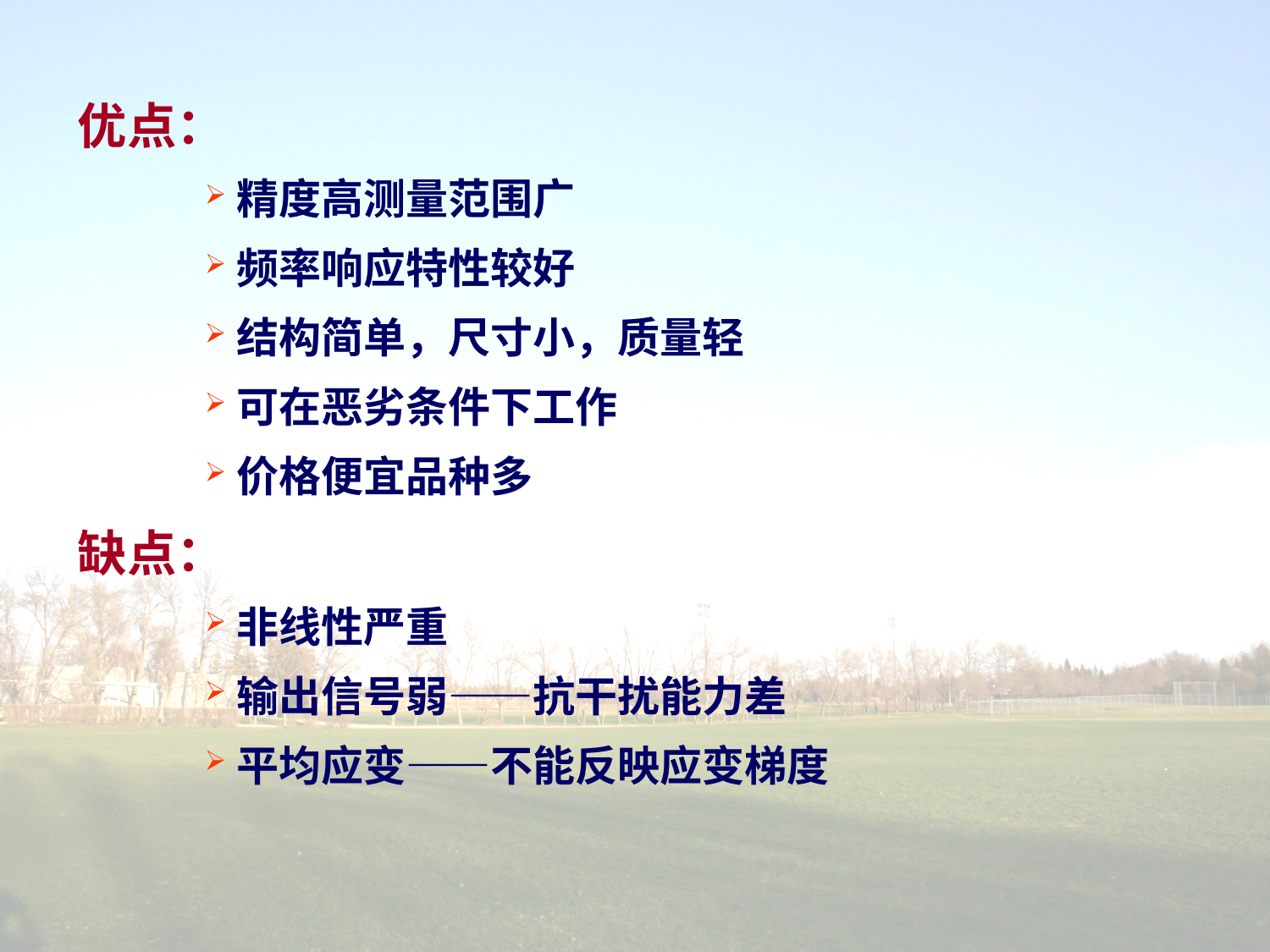

优点：
精度高测量范围广
频率响应特性较好
结构简单，尺寸小，质量轻
可在恶劣条件下工作
价格便宜品种多
缺点：
非线性严重
输出信号弱——抗干扰能力差
平均应变——不能反映应变梯度